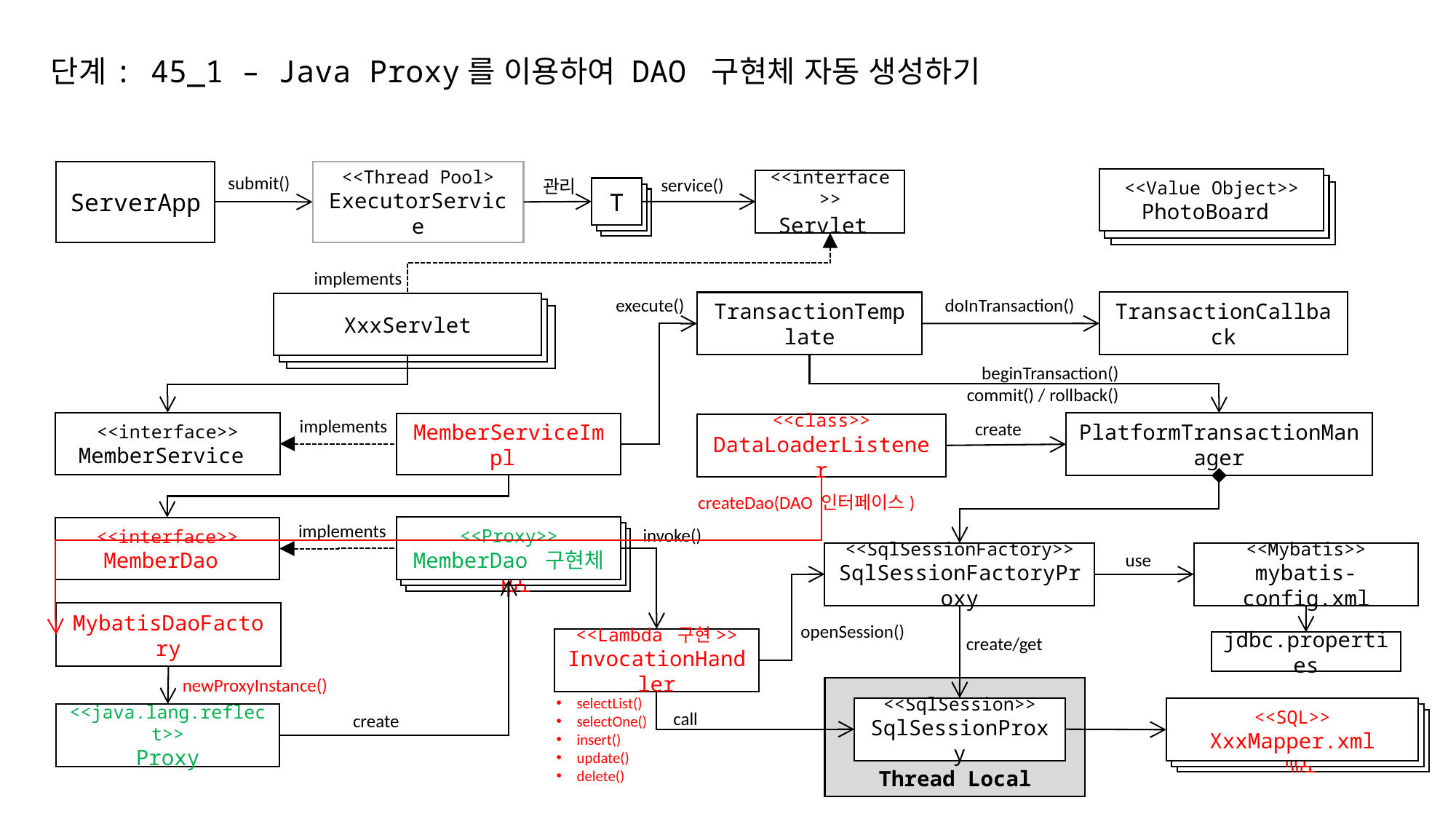

단계: 45_1 – Java Proxy를 이용하여 DAO 구현체 자동 생성하기
ServerApp
<<Thread Pool>
ExecutorService
submit()
service()
<<Value Object>>
PhotoBoard
관리
<<interface>>
Servlet
<<Value Object>>
PhotoFile
T
T
T
<<Value Object>>
PhotoFile
implements
execute()
doInTransaction()
TransactionCallback
TransactionTemplate
XxxServlet
PhotoBoardListServlet
PhotoBoardListServlet
beginTransaction()
commit() / rollback()
implements
create
<<interface>>
MemberService
PlatformTransactionManager
MemberServiceImpl
<<class>>
DataLoaderListener
createDao(DAO 인터페이스)
implements
<<Proxy>>
MemberDao 구현체
<<interface>>
MemberDao
invoke()
<<class>>
PhotoBoardDaoImpl
<<class>>
PhotoBoardDaoImpl
<<Mybatis>>
mybatis-config.xml
<<SqlSessionFactory>>
SqlSessionFactoryProxy
use
MybatisDaoFactory
openSession()
create/get
<<Lambda 구현>>
InvocationHandler
jdbc.properties
newProxyInstance()
Thread Local
selectList()
selectOne()
insert()
update()
delete()
<<SqlSession>>
SqlSessionProxy
<<SQL>>
XxxMapper.xml
call
<<java.lang.reflect>>
Proxy
create
<<SQL>>
PhotoBoardMapper.xml
<<SQL>>
PhotoBoardMapper.xml